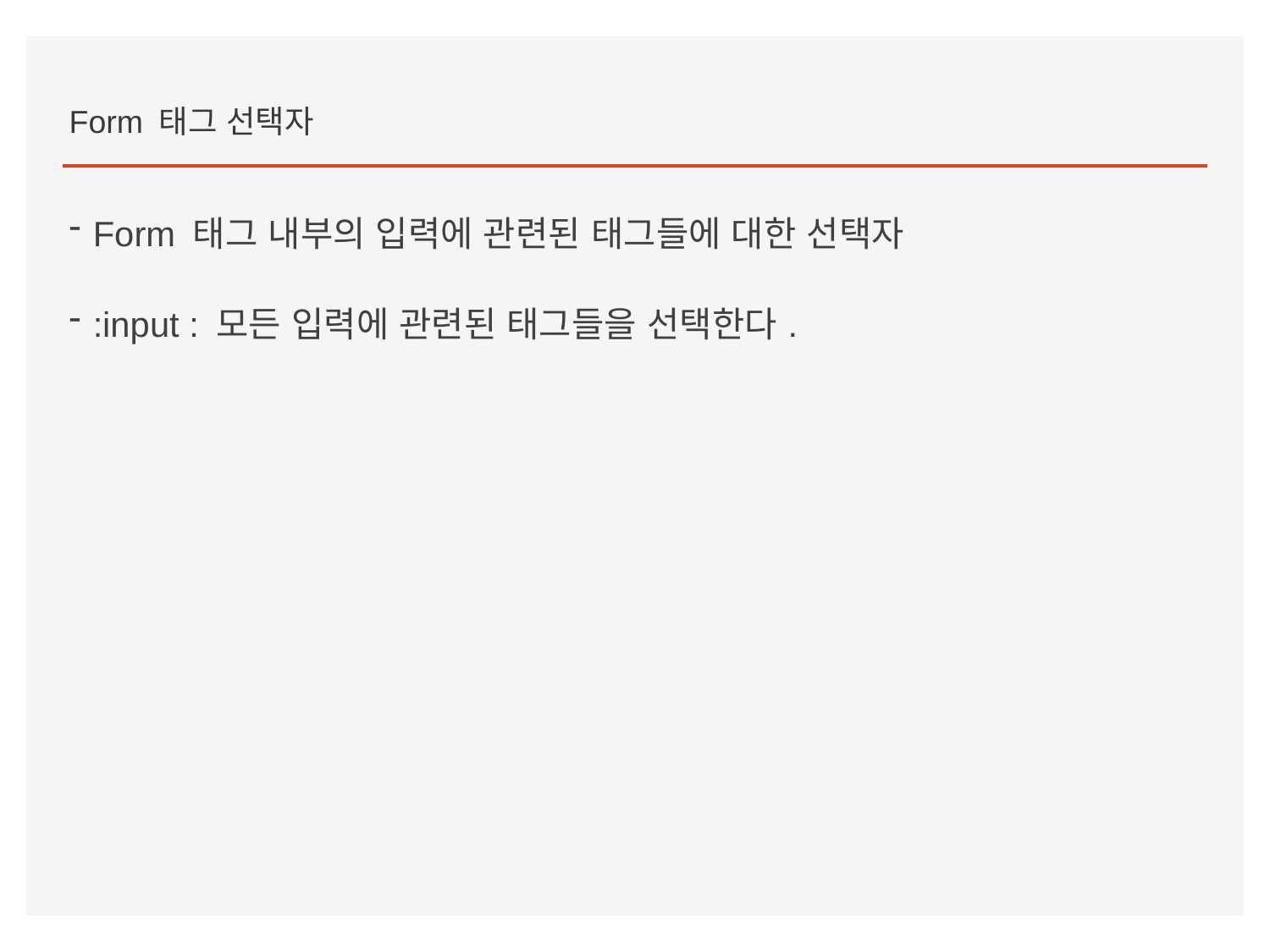

Form 태그 선택자
Form 태그 내부의 입력에 관련된 태그들에 대한 선택자
:input : 모든 입력에 관련된 태그들을 선택한다.